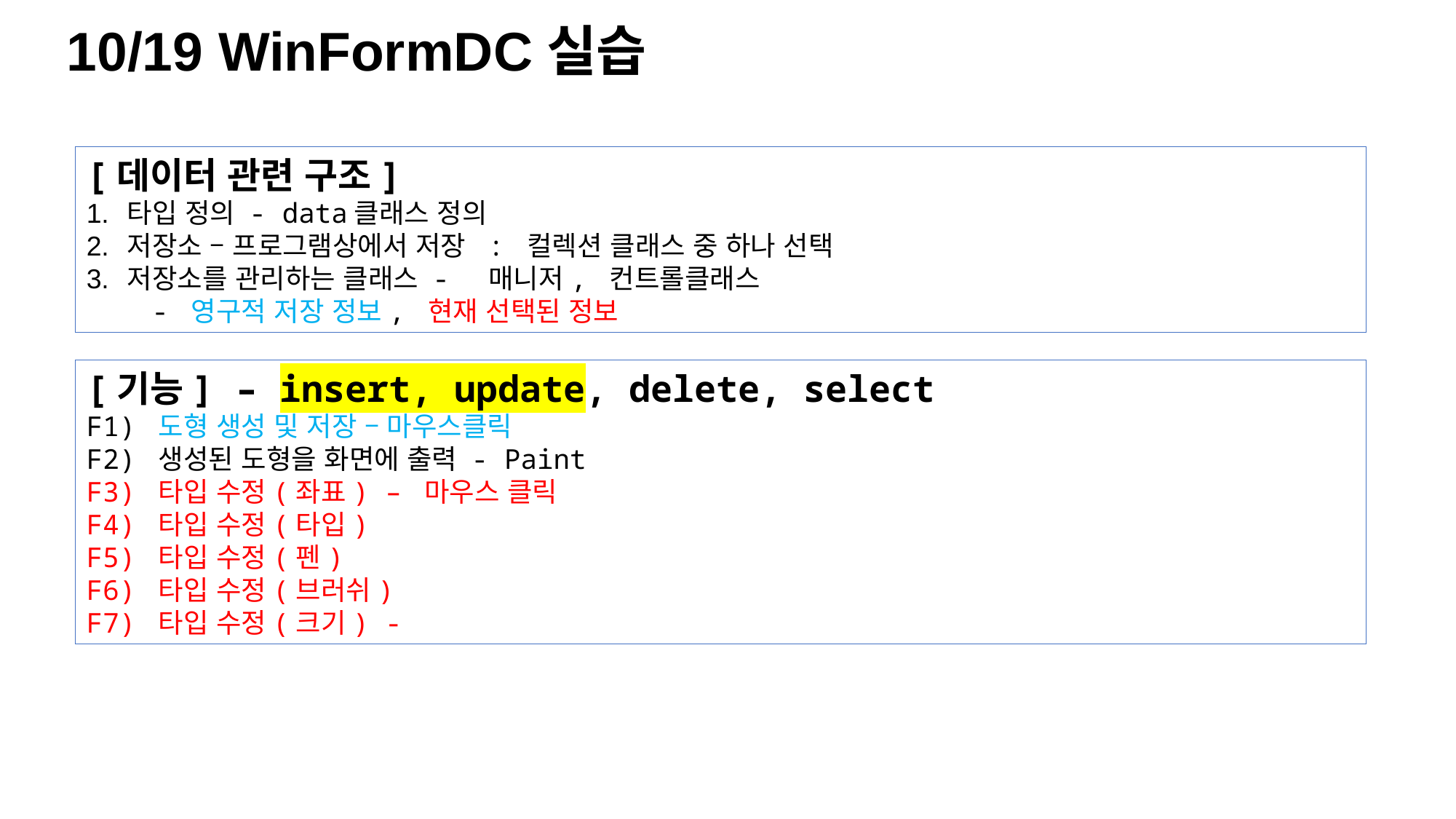

10/19 WinFormDC실습
[데이터 관련 구조]
타입 정의 - data클래스 정의
저장소 – 프로그램상에서 저장  : 컬렉션 클래스 중 하나 선택
저장소를 관리하는 클래스 -  매니저, 컨트롤클래스
    - 영구적 저장 정보, 현재 선택된 정보
[기능] – insert, update, delete, select
F1) 도형 생성 및 저장 – 마우스클릭
F2) 생성된 도형을 화면에 출력 - Paint
F3) 타입 수정(좌표) – 마우스 클릭
F4) 타입 수정(타입)
F5) 타입 수정(펜)
F6) 타입 수정(브러쉬)
F7) 타입 수정(크기) -